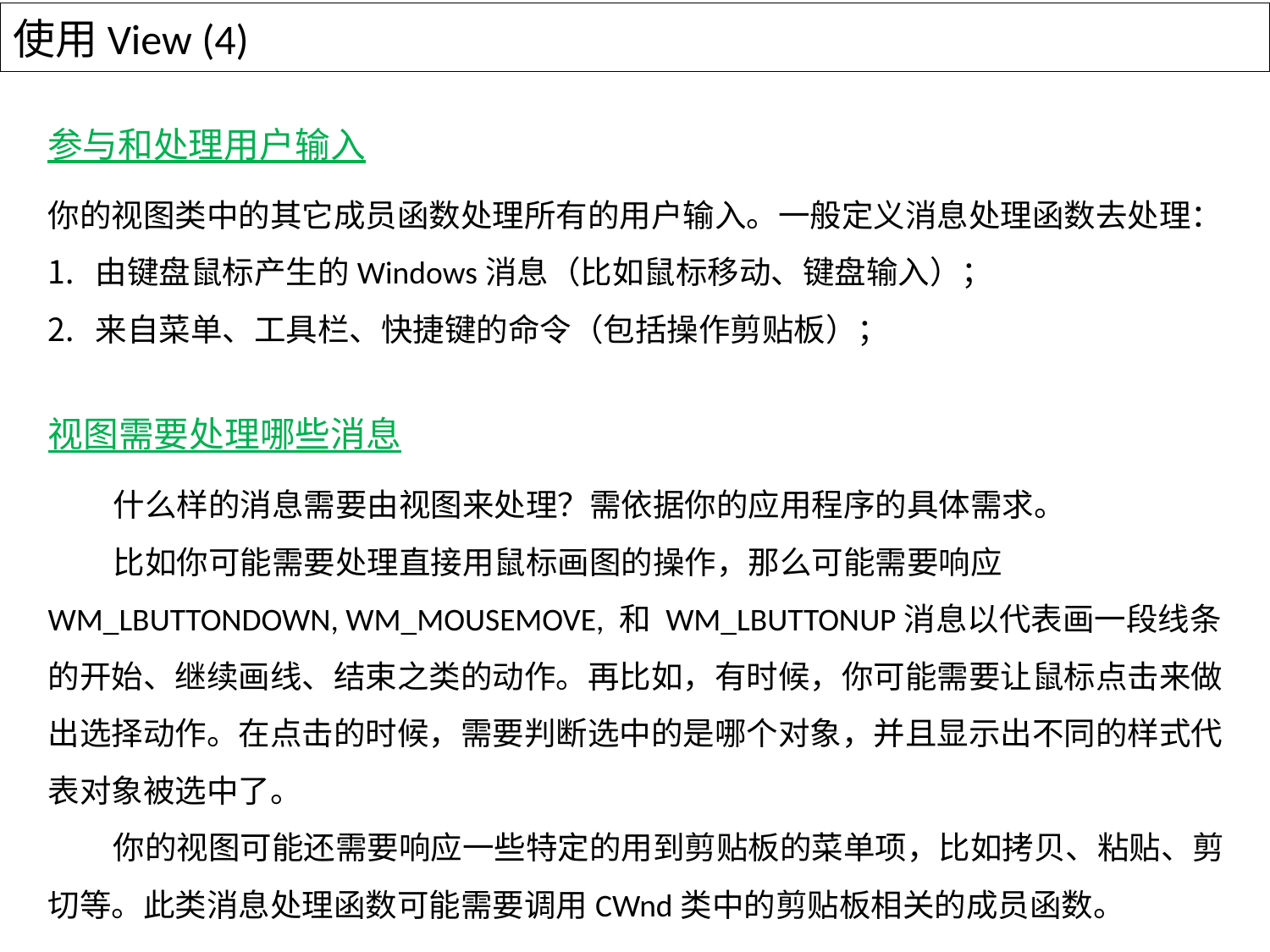

# 使用View (4)
参与和处理用户输入
你的视图类中的其它成员函数处理所有的用户输入。一般定义消息处理函数去处理：
由键盘鼠标产生的Windows消息（比如鼠标移动、键盘输入）；
来自菜单、工具栏、快捷键的命令（包括操作剪贴板）；
视图需要处理哪些消息
        什么样的消息需要由视图来处理？需依据你的应用程序的具体需求。
        比如你可能需要处理直接用鼠标画图的操作，那么可能需要响应WM_LBUTTONDOWN, WM_MOUSEMOVE, 和 WM_LBUTTONUP消息以代表画一段线条的开始、继续画线、结束之类的动作。再比如，有时候，你可能需要让鼠标点击来做出选择动作。在点击的时候，需要判断选中的是哪个对象，并且显示出不同的样式代表对象被选中了。
        你的视图可能还需要响应一些特定的用到剪贴板的菜单项，比如拷贝、粘贴、剪切等。此类消息处理函数可能需要调用CWnd类中的剪贴板相关的成员函数。